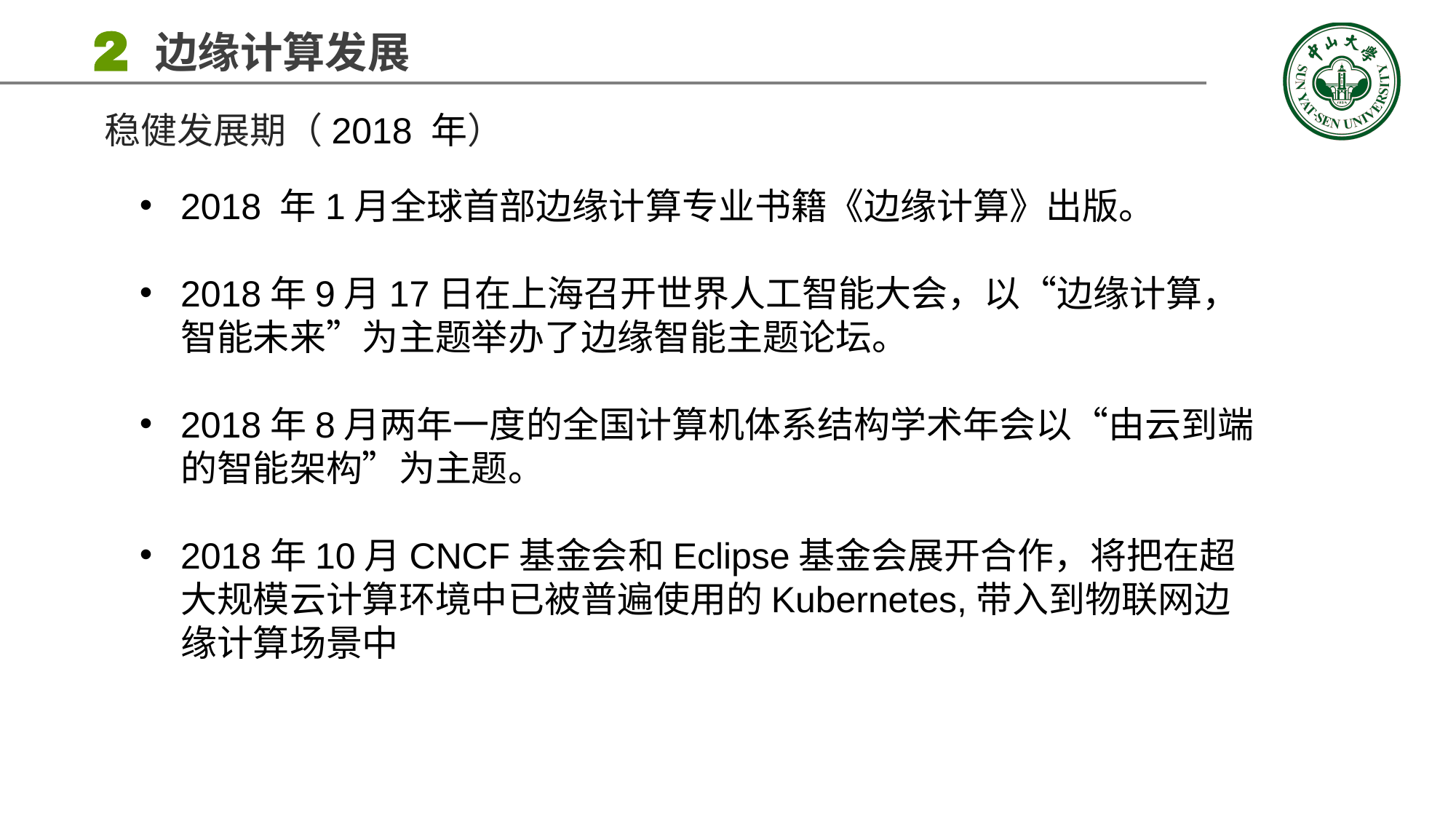

2
边缘计算发展
稳健发展期（2018 年）
2018 年1月全球首部边缘计算专业书籍《边缘计算》出版。

2018年9月17日在上海召开世界人工智能大会，以“边缘计算，智能未来”为主题举办了边缘智能主题论坛。

2018年8月两年一度的全国计算机体系结构学术年会以“由云到端的智能架构”为主题。

2018年10月CNCF基金会和Eclipse基金会展开合作，将把在超大规模云计算环境中已被普遍使用的Kubernetes,带入到物联网边缘计算场景中